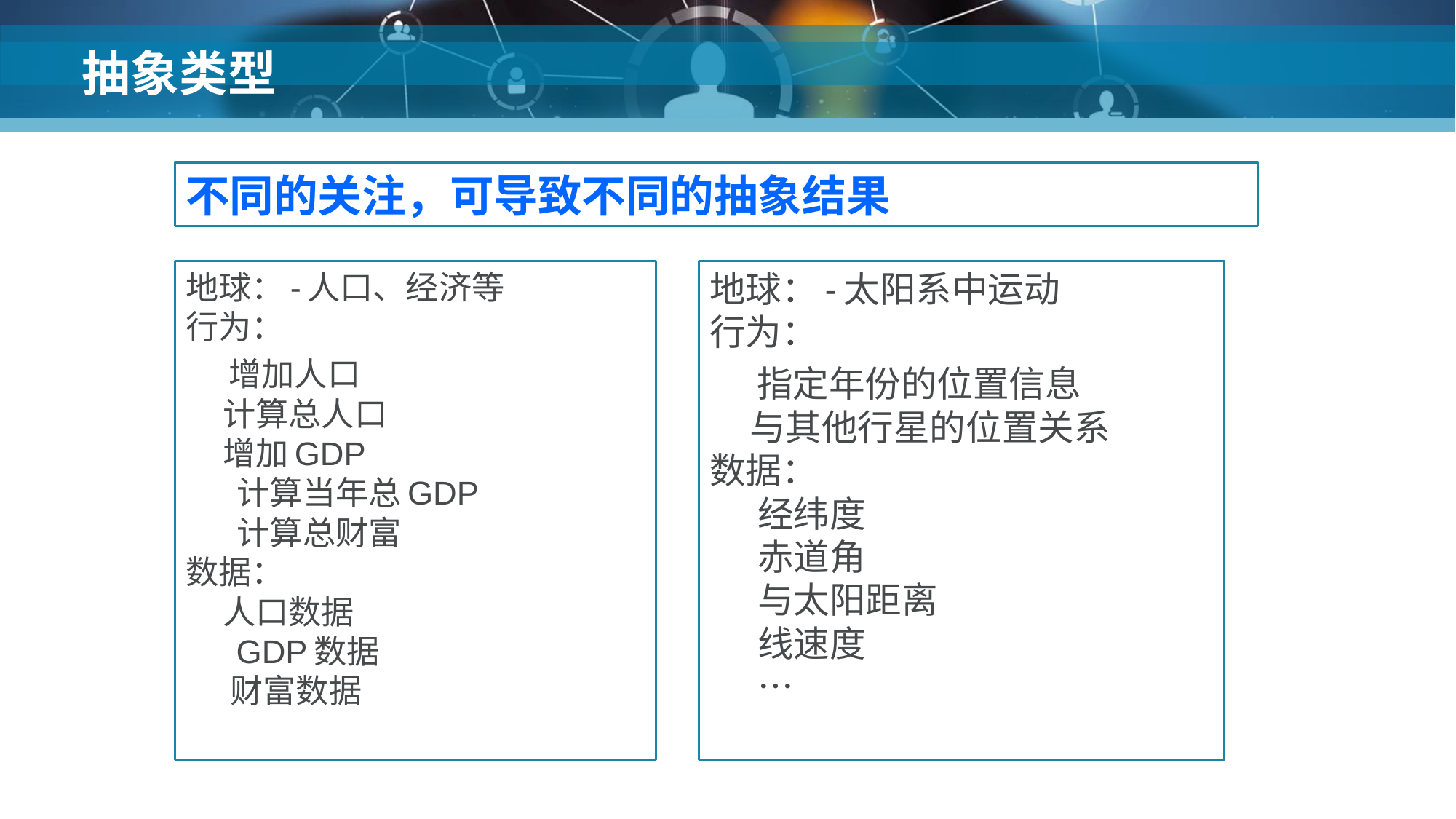

# 抽象类型
不同的关注，可导致不同的抽象结果
地球：-人口、经济等
行为：
     增加人口
     计算总人口
     增加GDP
     计算当年总GDP
     计算总财富
数据：
     人口数据
      GDP数据
      财富数据
地球：-太阳系中运动
行为：
     指定年份的位置信息
     与其他行星的位置关系
数据：
      经纬度
      赤道角
      与太阳距离
      线速度
      …